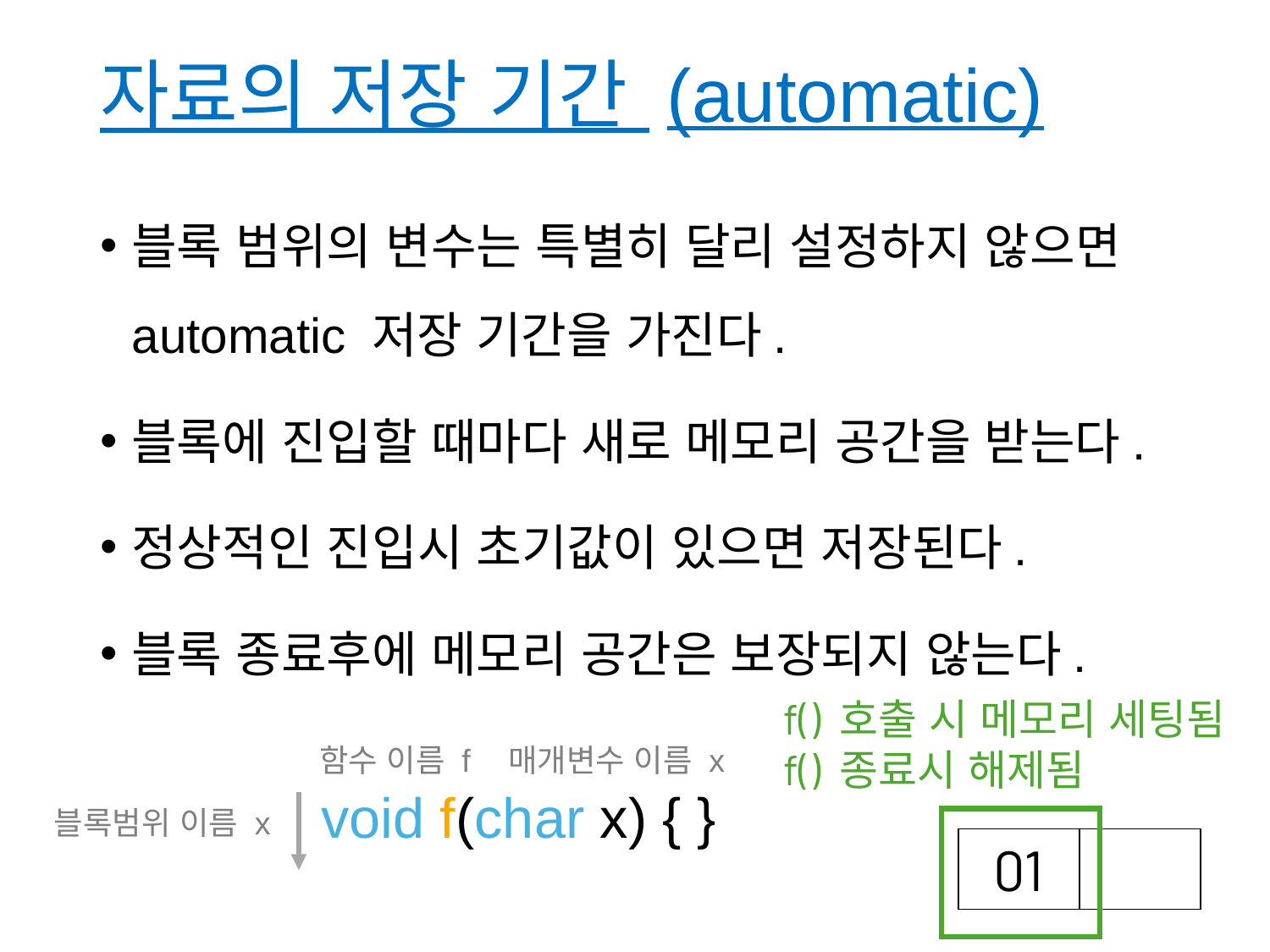

# 자료의 저장 기간 (automatic)
블록 범위의 변수는 특별히 달리 설정하지 않으면 automatic 저장 기간을 가진다.
블록에 진입할 때마다 새로 메모리 공간을 받는다.
정상적인 진입시 초기값이 있으면 저장된다.
블록 종료후에 메모리 공간은 보장되지 않는다.
f() 호출 시 메모리 세팅됨
f() 종료시 해제됨
함수 이름 f
매개변수 이름 x
void f(char x) { }
블록범위 이름 x

| 01 |  |
| --- | --- |